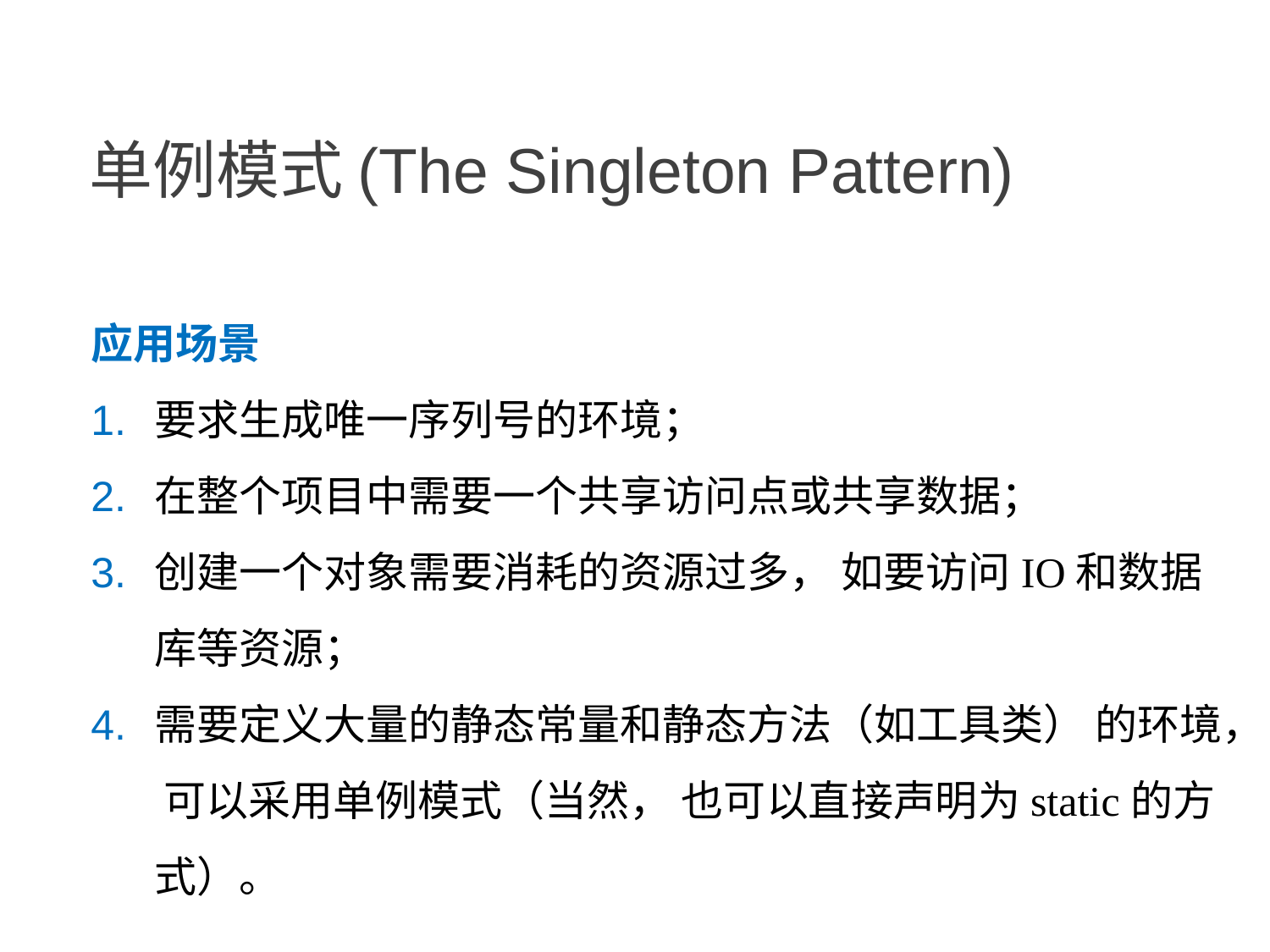

单例模式(The Singleton Pattern)
应用场景
要求生成唯一序列号的环境；
在整个项目中需要一个共享访问点或共享数据；
创建一个对象需要消耗的资源过多， 如要访问IO和数据库等资源；
需要定义大量的静态常量和静态方法（如工具类） 的环境， 可以采用单例模式（当然， 也可以直接声明为static的方式）。